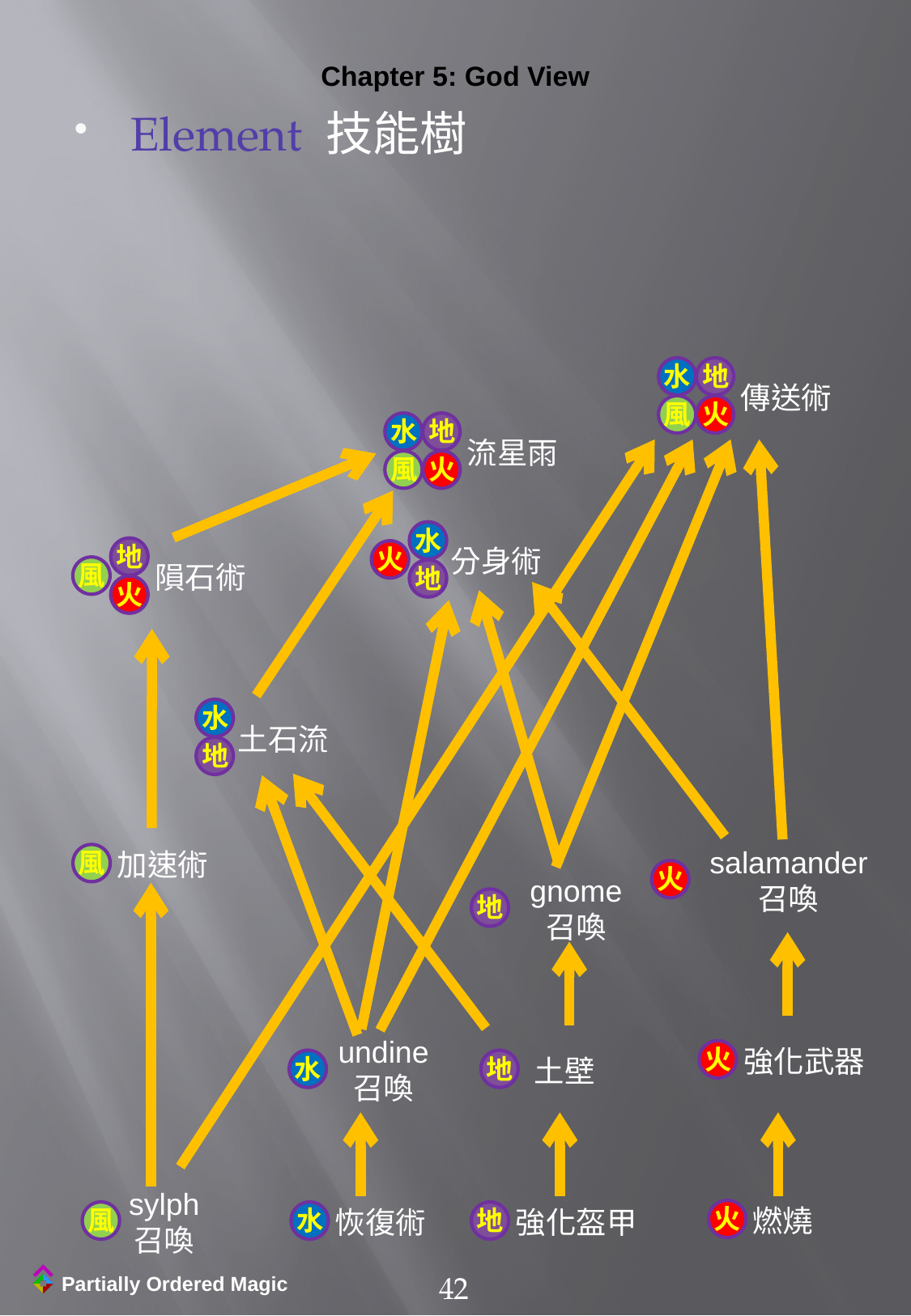

# Chapter 5: God View
Element 技能樹

水

地

傳送術
風

火

水

地

流星雨
風

火

水

火

分身術
地

地

風

隕石術
火

水

土石流
地

salamander
召喚
火

風

加速術
gnome
召喚
地

undine
召喚
水

火

強化武器
地

土壁
sylph
召喚
風

火

燃燒
水

恢復術
地

強化盔甲